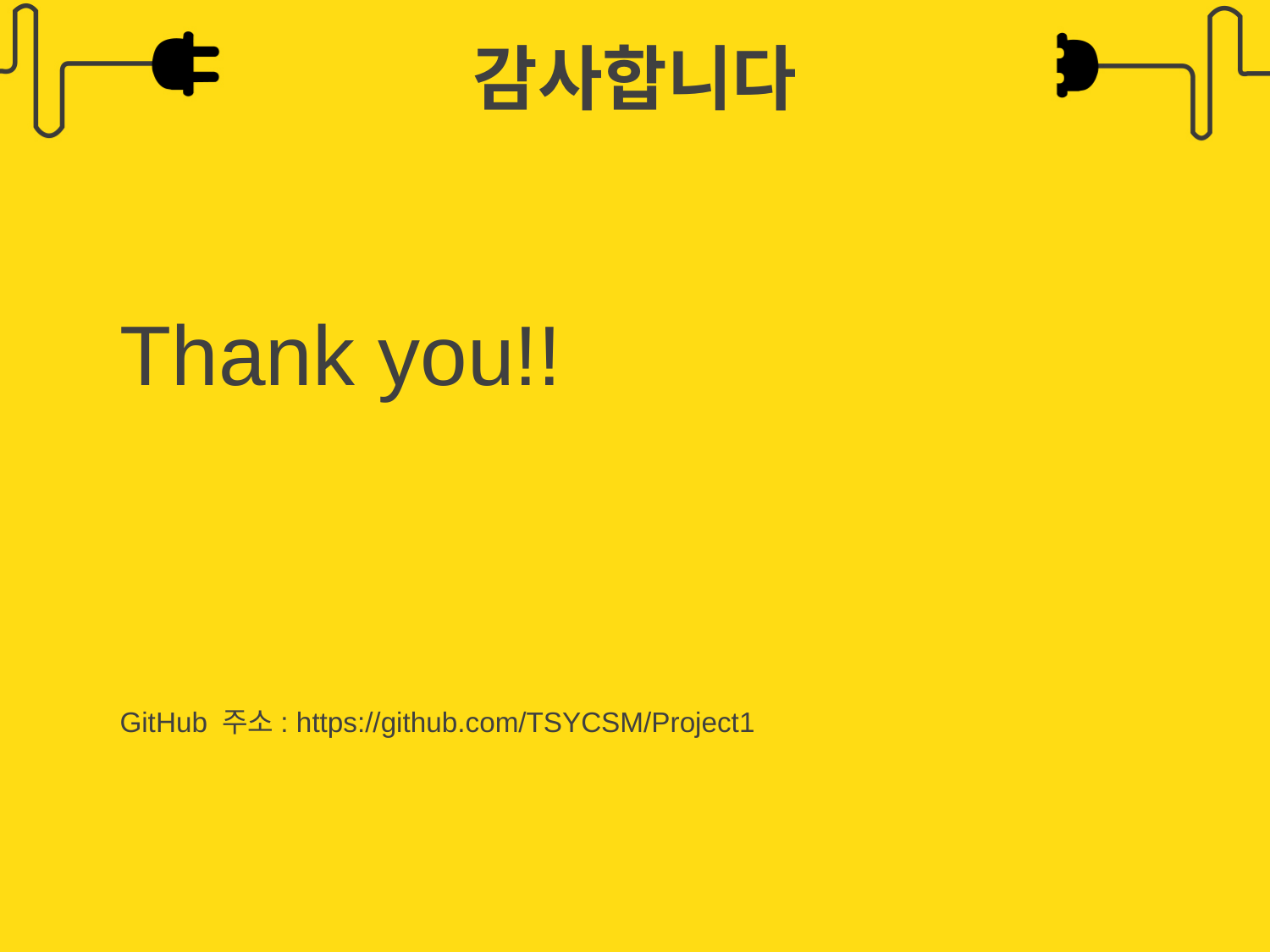

# 감사합니다

Thank you!!

GitHub 주소: https://github.com/TSYCSM/Project1